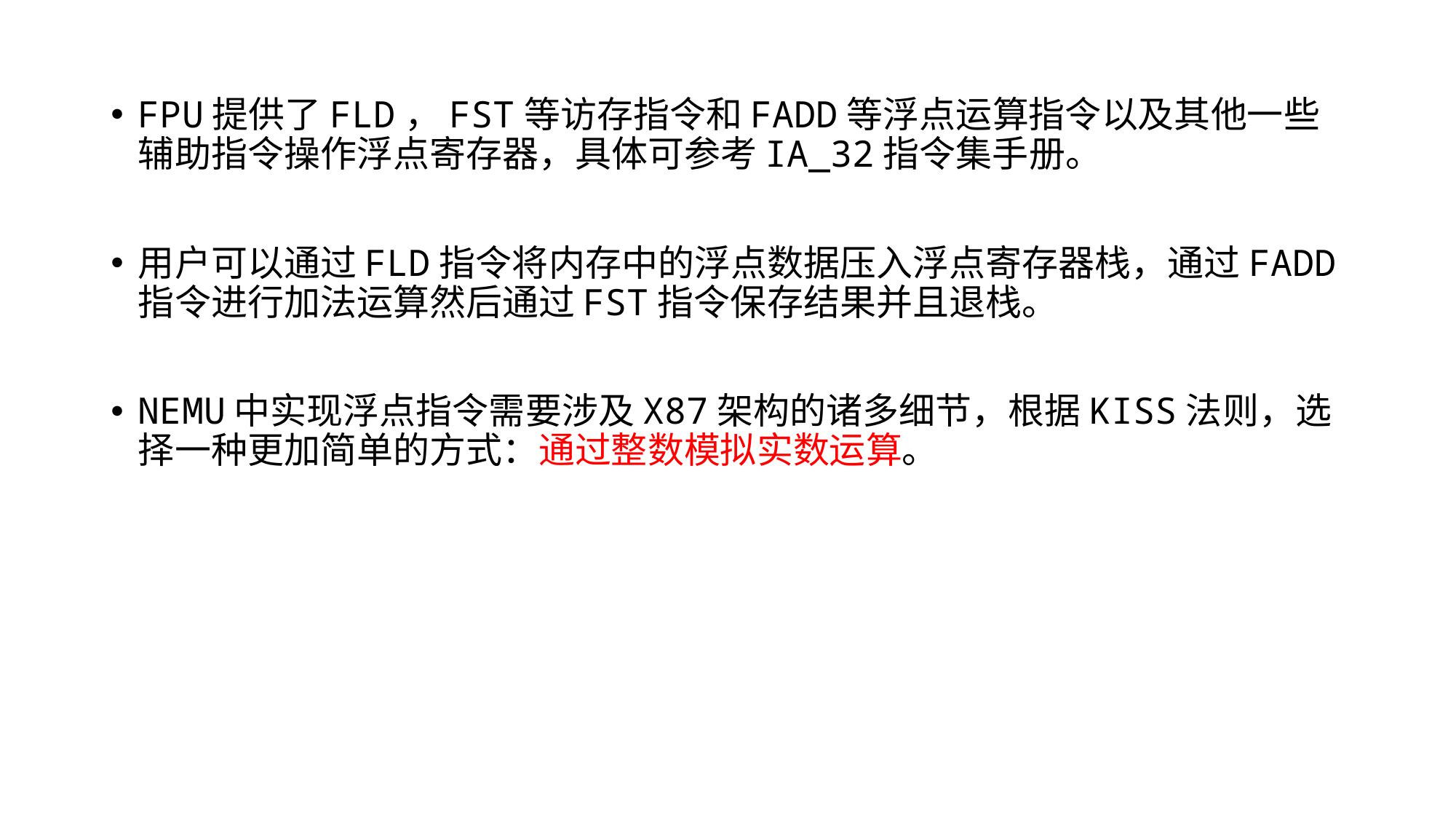

FPU提供了FLD，FST等访存指令和FADD等浮点运算指令以及其他一些辅助指令操作浮点寄存器，具体可参考IA_32指令集手册。

用户可以通过FLD指令将内存中的浮点数据压入浮点寄存器栈，通过FADD指令进行加法运算然后通过FST指令保存结果并且退栈。

NEMU中实现浮点指令需要涉及X87架构的诸多细节，根据KISS法则，选择一种更加简单的方式：通过整数模拟实数运算。